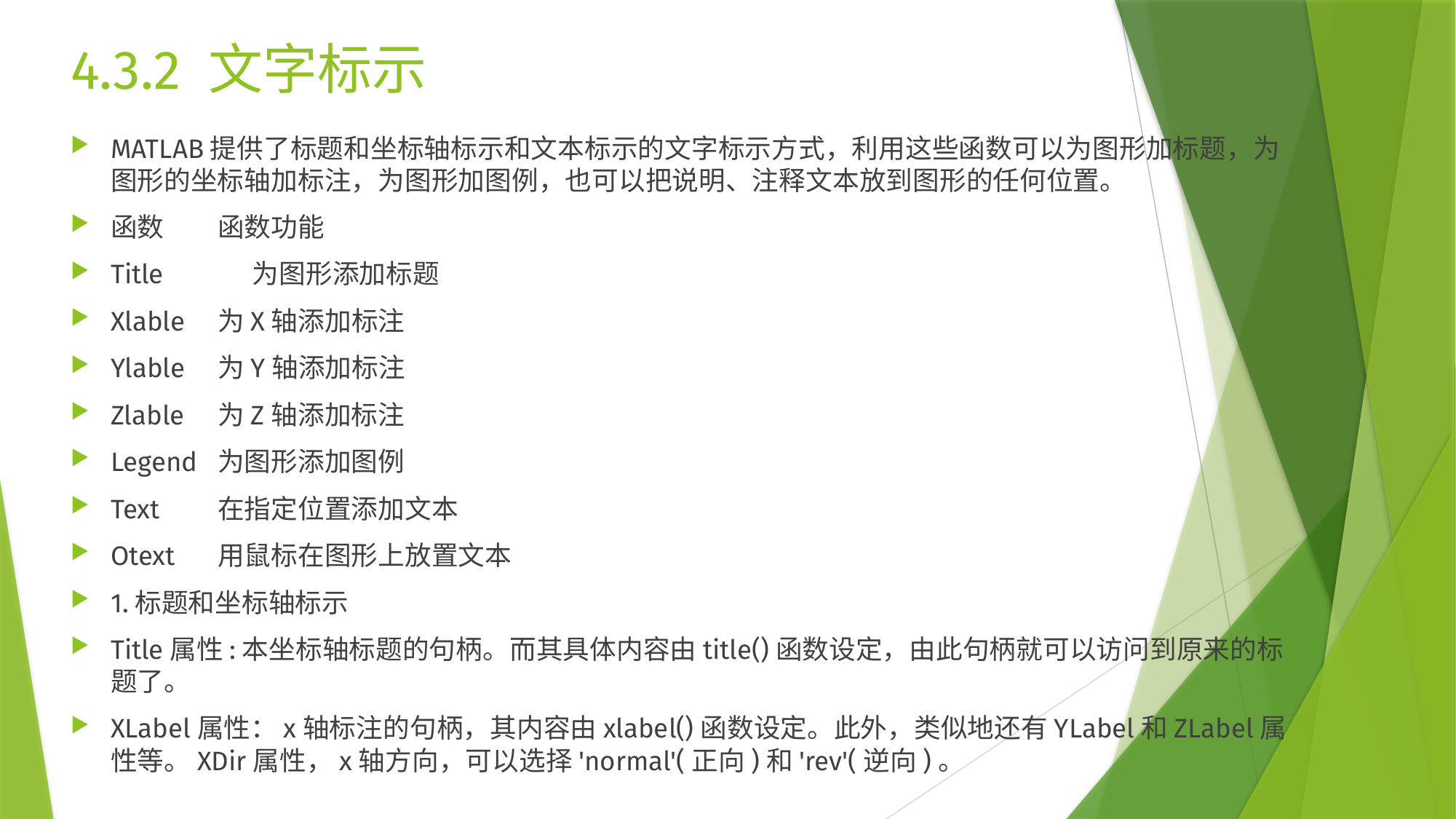

# 4.3.2 文字标示
MATLAB提供了标题和坐标轴标示和文本标示的文字标示方式，利用这些函数可以为图形加标题，为图形的坐标轴加标注，为图形加图例，也可以把说明、注释文本放到图形的任何位置。
函数			函数功能
Title		    为图形添加标题
Xlable		为X轴添加标注
Ylable		为Y轴添加标注
Zlable		为Z轴添加标注
Legend 		为图形添加图例
Text			在指定位置添加文本
Otext		用鼠标在图形上放置文本
1.标题和坐标轴标示
Title属性:本坐标轴标题的句柄。而其具体内容由title()函数设定，由此句柄就可以访问到原来的标题了。
XLabel属性：x轴标注的句柄，其内容由xlabel()函数设定。此外，类似地还有YLabel和ZLabel属性等。XDir属性，x轴方向，可以选择'normal'(正向)和'rev'(逆向)。